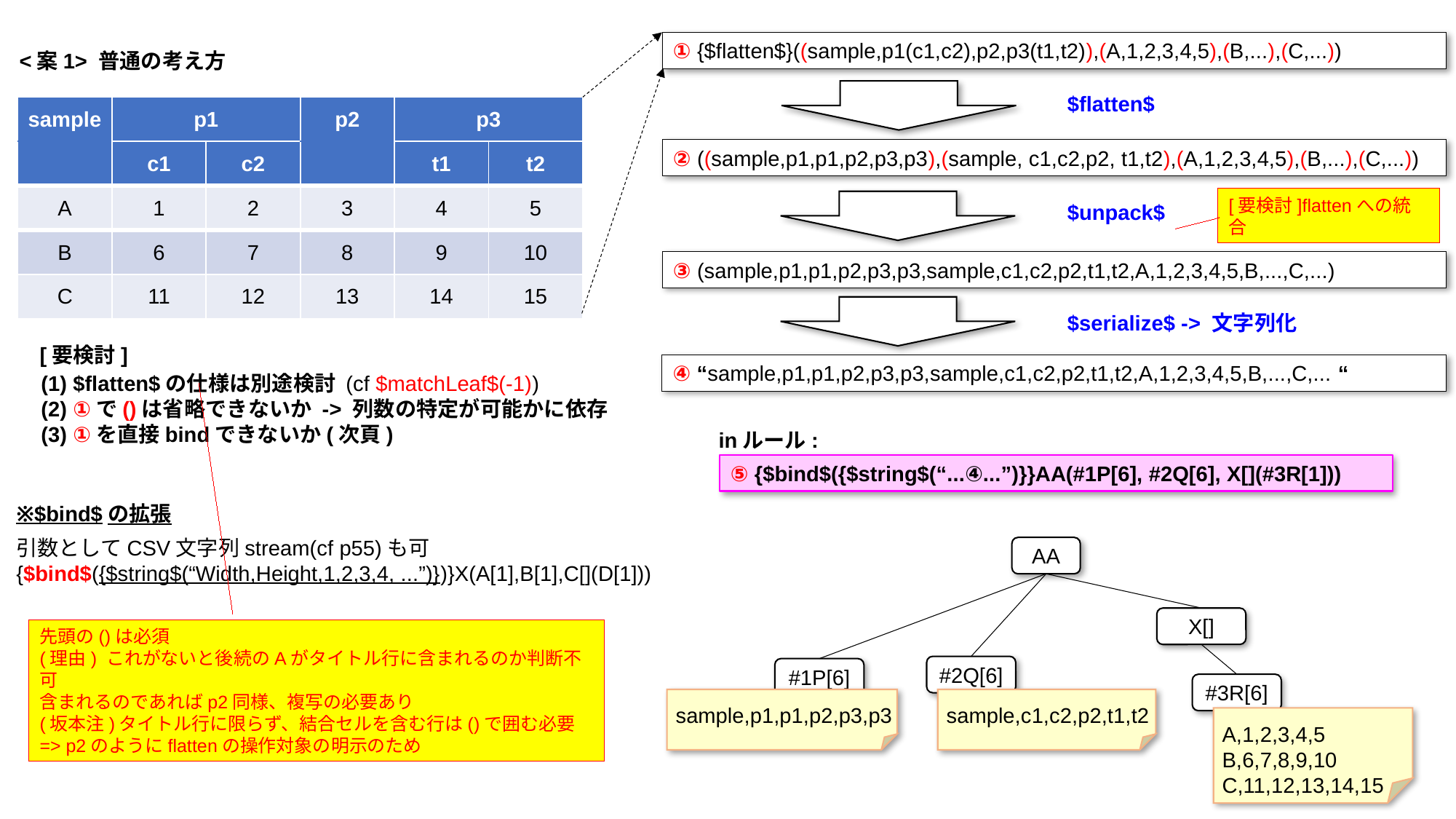

① {$flatten$}((sample,p1(c1,c2),p2,p3(t1,t2)),(A,1,2,3,4,5),(B,...),(C,...))
<案1> 普通の考え方

$flatten$
| sample | p1 |  | p2 | p3 |  |
| --- | --- | --- | --- | --- | --- |
|  | c1 | c2 |  | t1 | t2 |
| A | 1 | 2 | 3 | 4 | 5 |
| B | 6 | 7 | 8 | 9 | 10 |
| C | 11 | 12 | 13 | 14 | 15 |
② ((sample,p1,p1,p2,p3,p3),(sample, c1,c2,p2, t1,t2),(A,1,2,3,4,5),(B,...),(C,...))
[要検討]flattenへの統合

$unpack$
③ (sample,p1,p1,p2,p3,p3,sample,c1,c2,p2,t1,t2,A,1,2,3,4,5,B,...,C,...)

$serialize$ -> 文字列化
[要検討]
④ “sample,p1,p1,p2,p3,p3,sample,c1,c2,p2,t1,t2,A,1,2,3,4,5,B,...,C,... “
(1) $flatten$の仕様は別途検討 (cf $matchLeaf$(-1))
(2) ①で()は省略できないか -> 列数の特定が可能かに依存
(3) ①を直接bindできないか(次頁)
inルール:
⑤ {$bind$({$string$(“...④...”)}}AA(#1P[6], #2Q[6], X[](#3R[1]))
※$bind$の拡張
引数としてCSV文字列stream(cf p55)も可
{$bind$({$string$(“Width,Height,1,2,3,4, ...”)})}X(A[1],B[1],C[](D[1]))
AA
X[]
先頭の()は必須
(理由) これがないと後続のAがタイトル行に含まれるのか判断不可
含まれるのであればp2同様、複写の必要あり
(坂本注)タイトル行に限らず、結合セルを含む行は()で囲む必要
=> p2のようにflattenの操作対象の明示のため
#2Q[6]
#1P[6]
#3R[6]
sample,c1,c2,p2,t1,t2
sample,p1,p1,p2,p3,p3
A,1,2,3,4,5
B,6,7,8,9,10
C,11,12,13,14,15